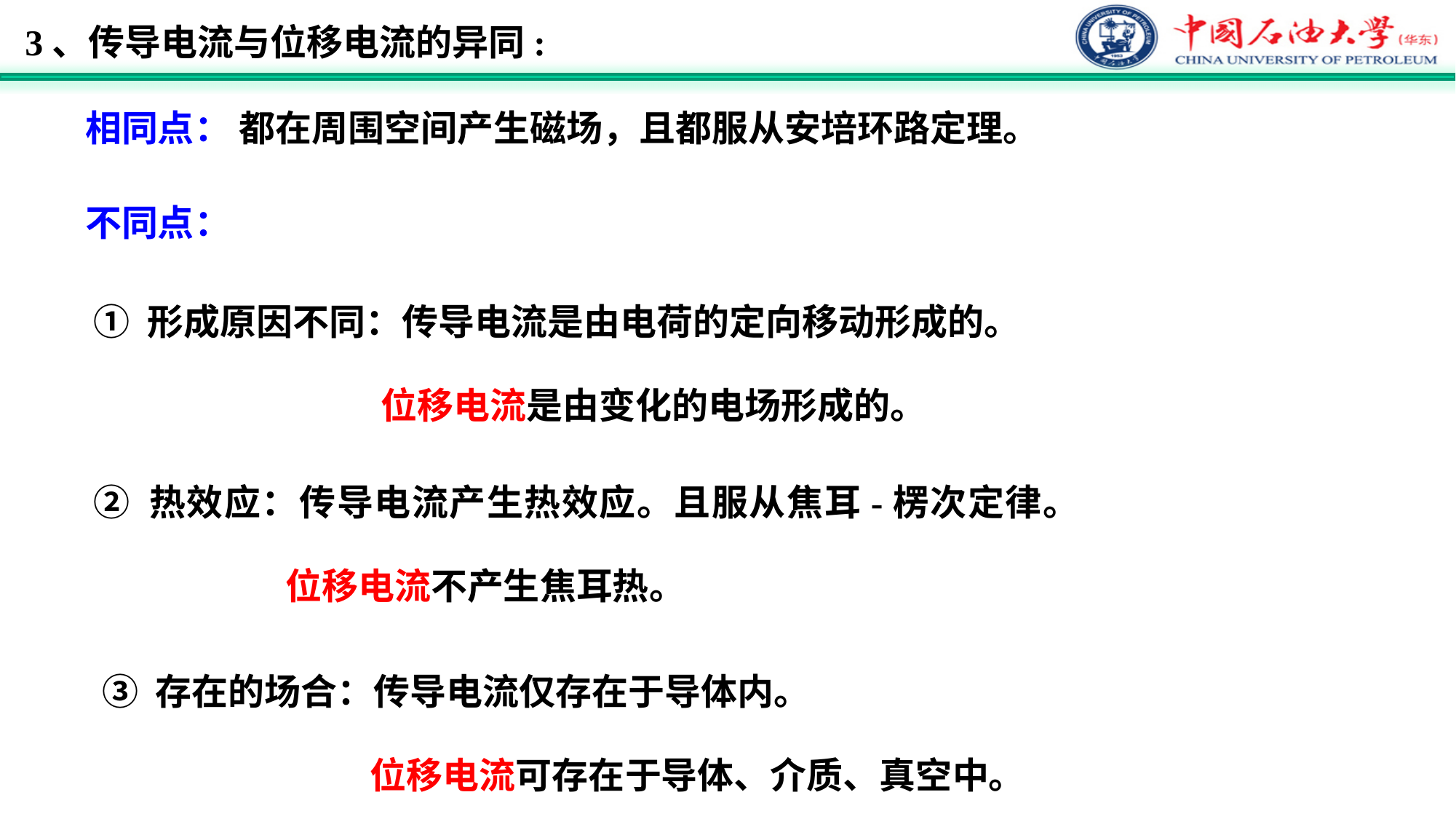

3、传导电流与位移电流的异同:
相同点： 都在周围空间产生磁场，且都服从安培环路定理。
不同点：
① 形成原因不同：传导电流是由电荷的定向移动形成的。
                                  位移电流是由变化的电场形成的。
② 热效应：传导电流产生热效应。且服从焦耳-楞次定律。
	         位移电流不产生焦耳热。
③ 存在的场合：传导电流仅存在于导体内。
		     位移电流可存在于导体、介质、真空中。